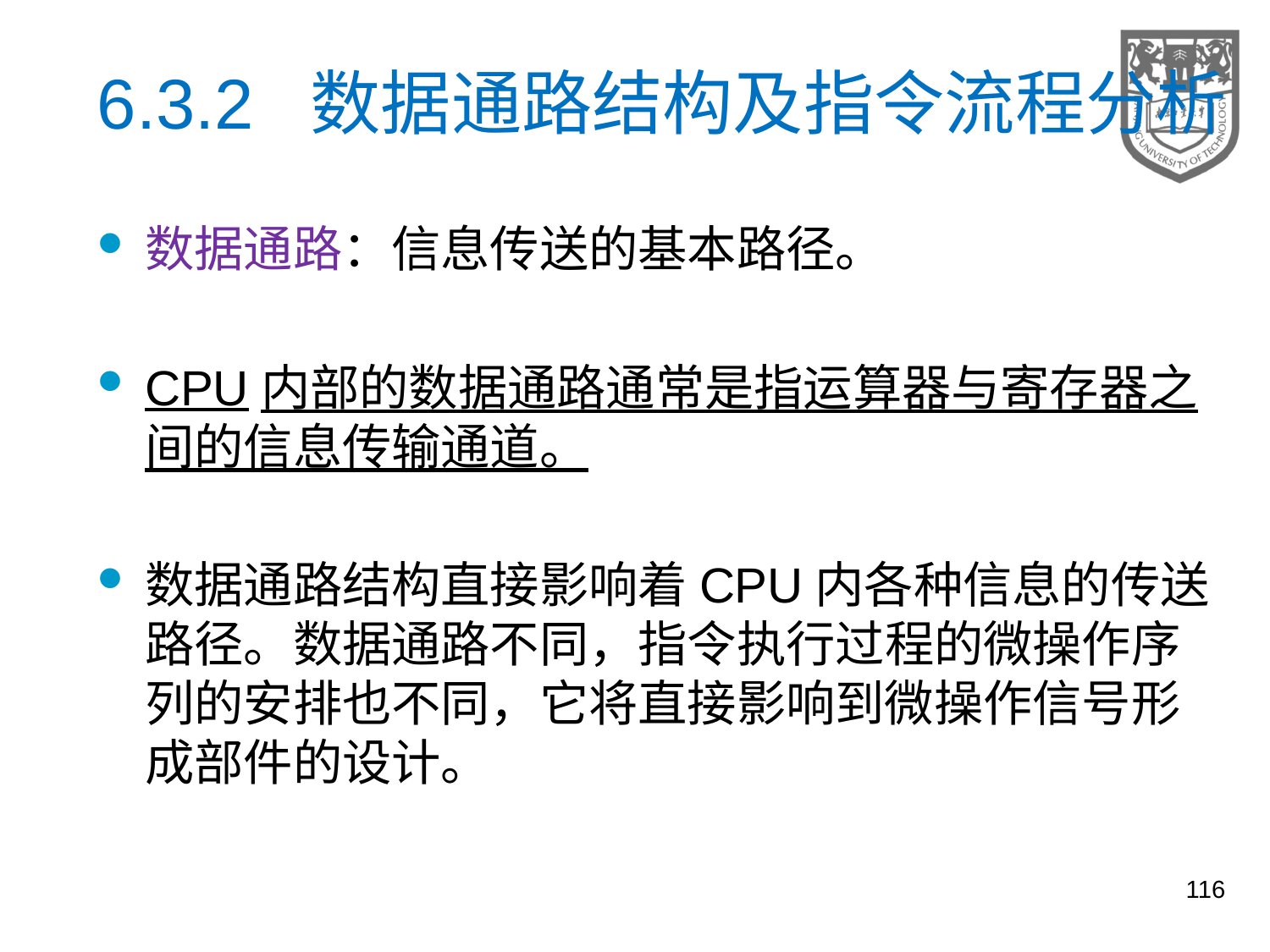

# 6.3.2  数据通路结构及指令流程分析
数据通路：信息传送的基本路径。

CPU内部的数据通路通常是指运算器与寄存器之间的信息传输通道。

数据通路结构直接影响着CPU内各种信息的传送路径。数据通路不同，指令执行过程的微操作序列的安排也不同，它将直接影响到微操作信号形成部件的设计。
116